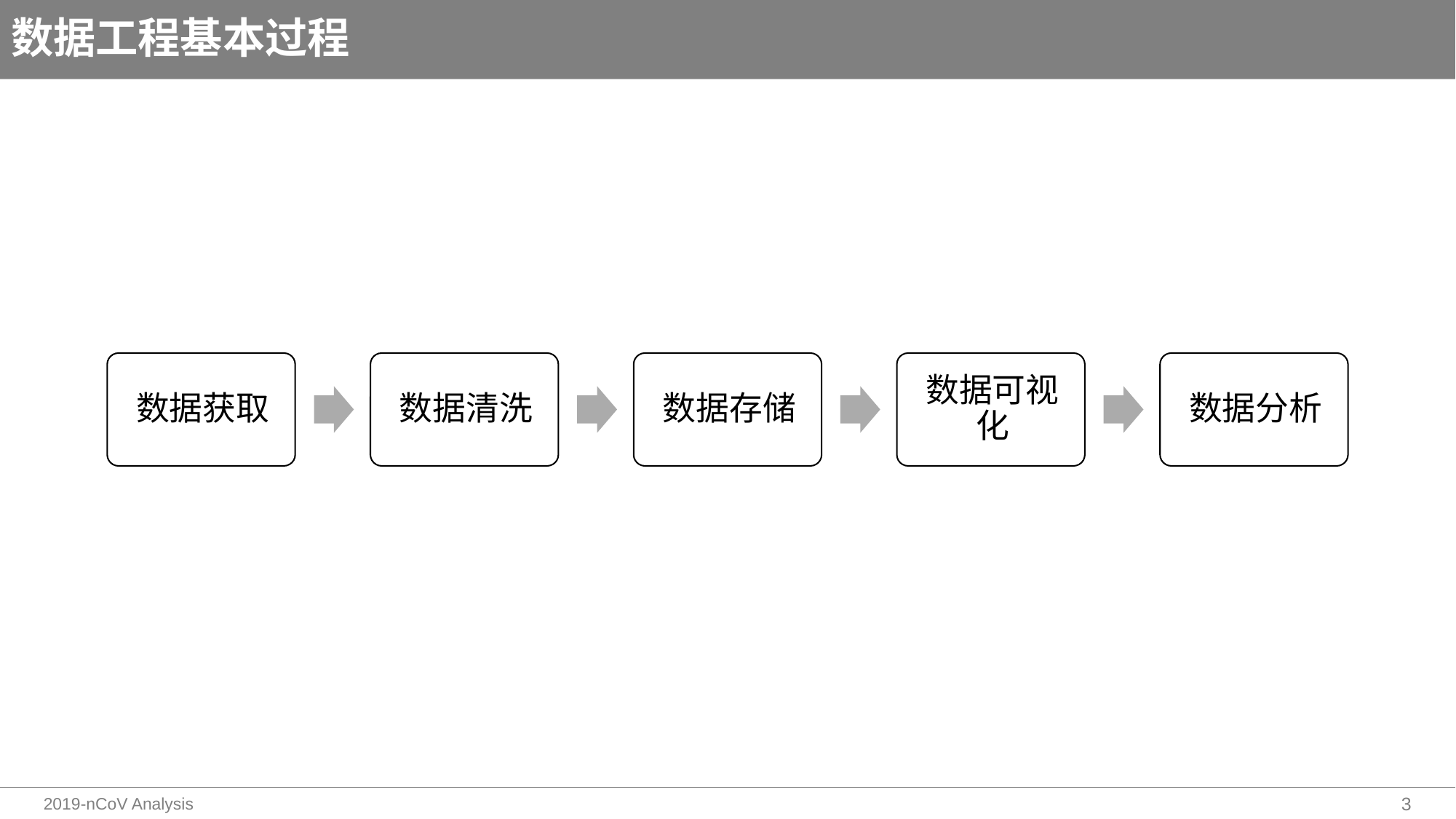

数据工程基本过程
数据获取

数据清洗

数据存储

数据可视化

数据分析
3